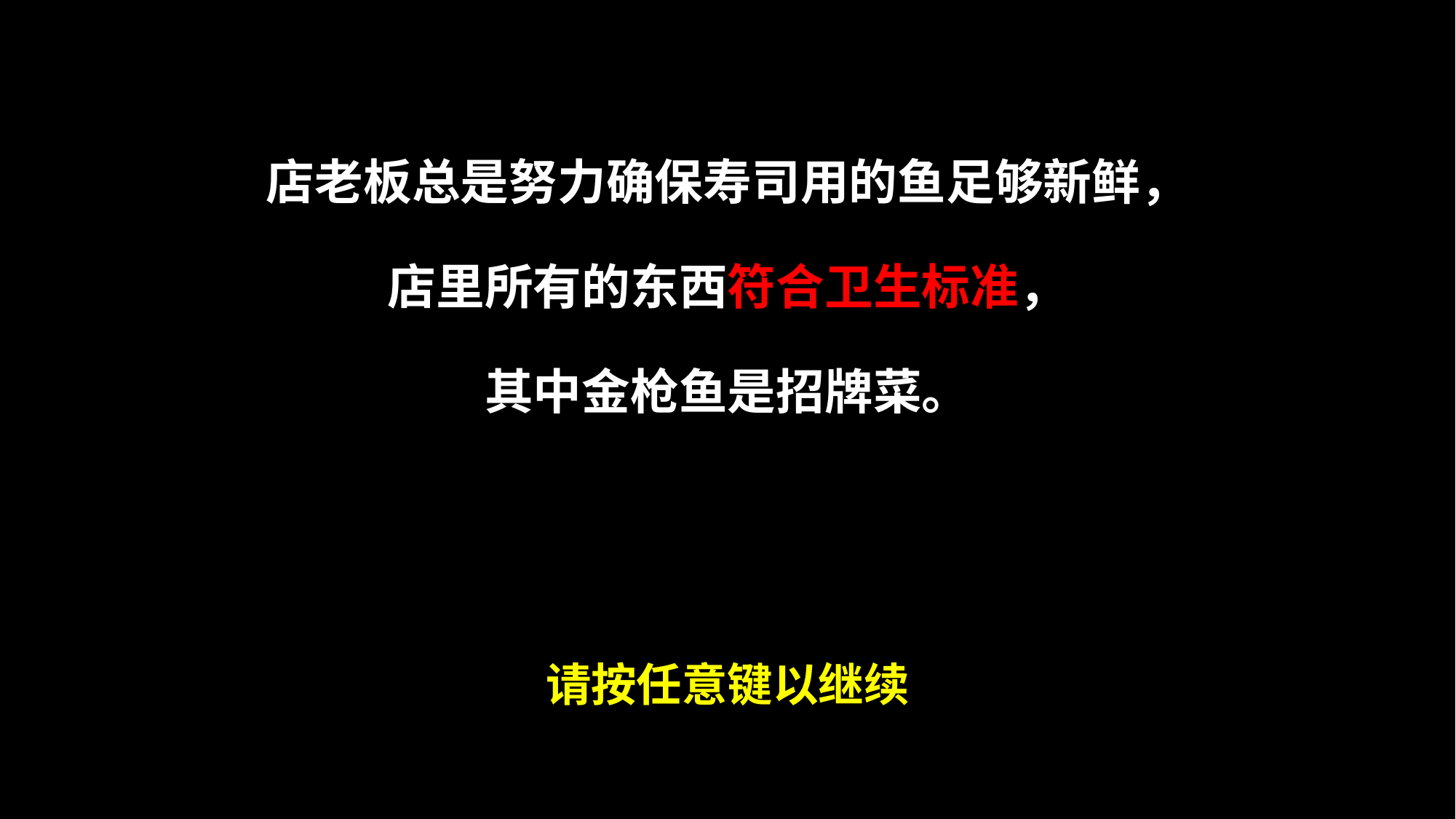

# 店老板总是努力确保寿司用的鱼足够新鲜， 店里所有的东西符合卫生标准， 其中金枪鱼是招牌菜。
请按任意键以继续